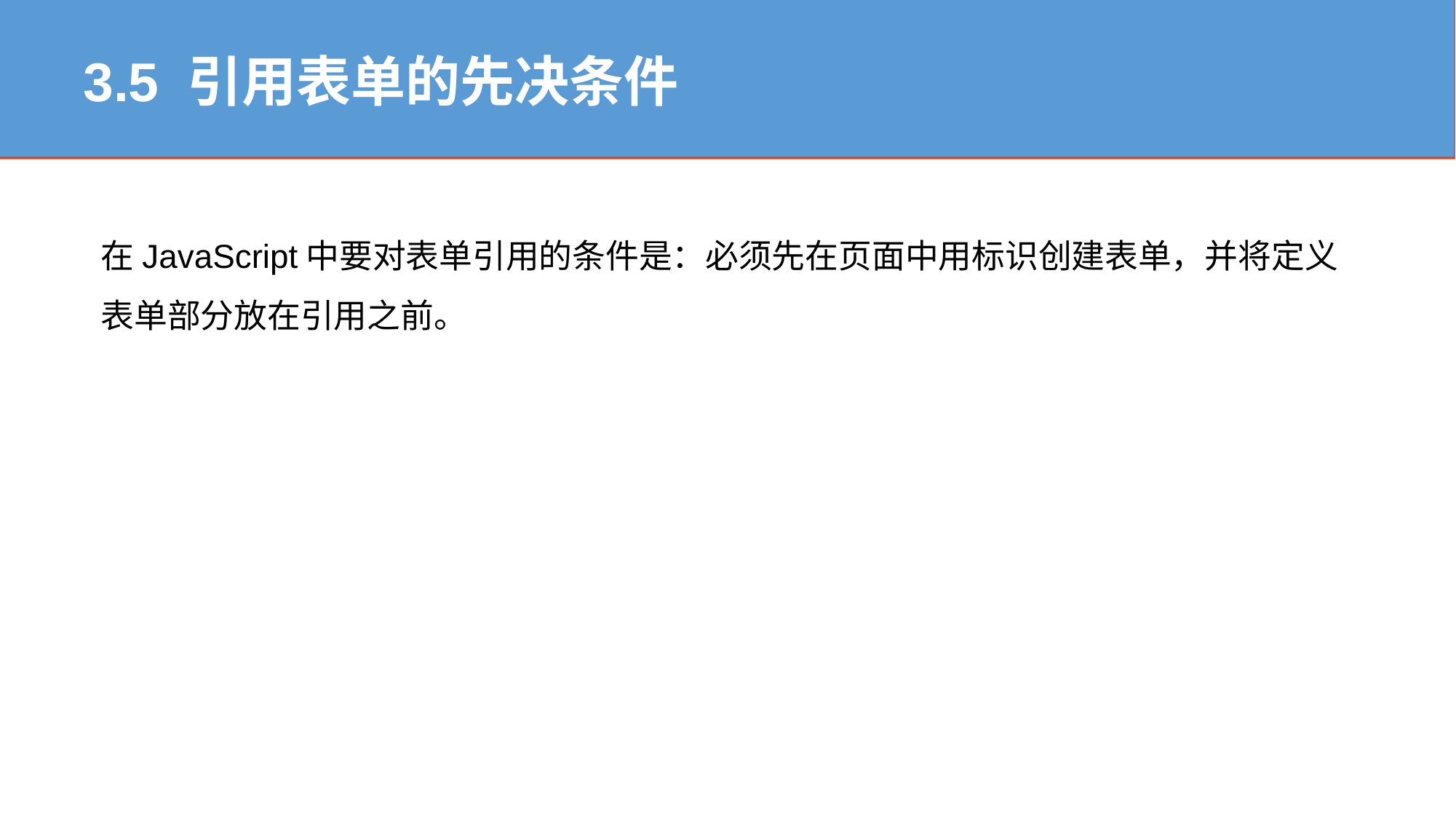

3.5 引用表单的先决条件

在JavaScript中要对表单引用的条件是：必须先在页面中用标识创建表单，并将定义表单部分放在引用之前。